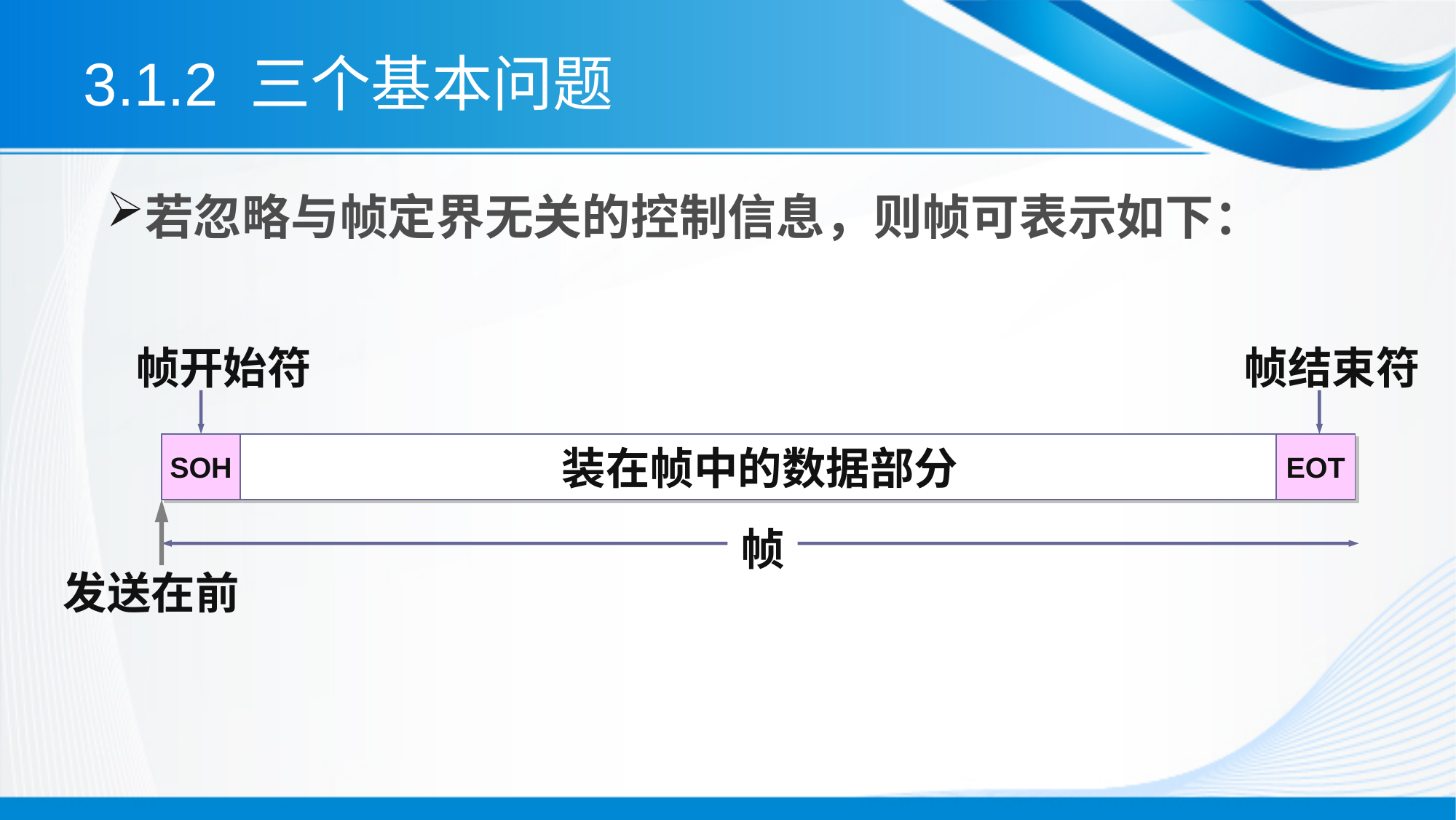

# 3.1.2 三个基本问题
若忽略与帧定界无关的控制信息，则帧可表示如下：
帧开始符
帧结束符

SOH
装在帧中的数据部分
EOT

帧

发送在前